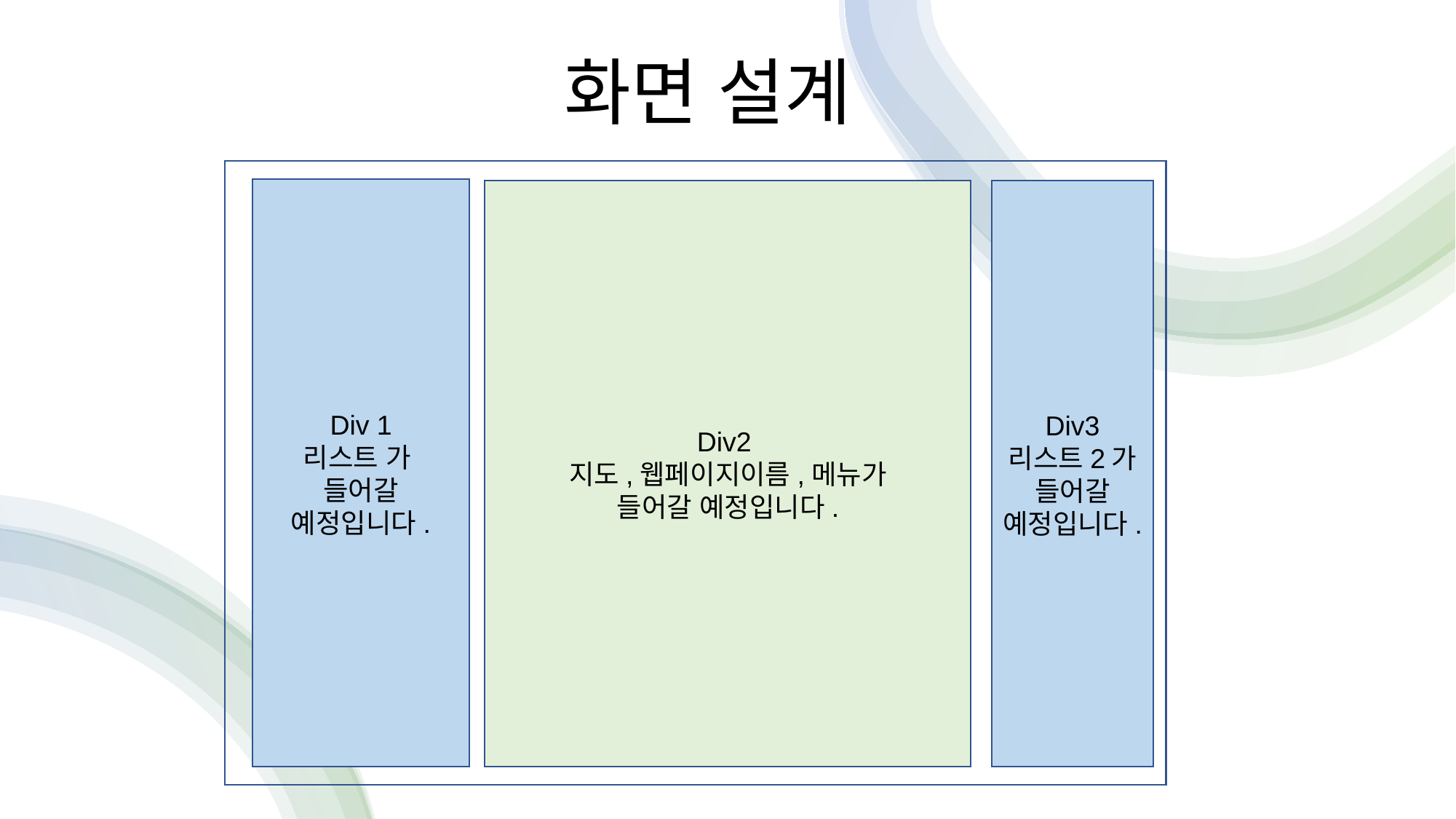

화면 설계

Div 1
리스트 가
들어갈 예정입니다.
Div2
지도,웹페이지이름,메뉴가
들어갈 예정입니다.
Div3
리스트2가
들어갈 예정입니다.